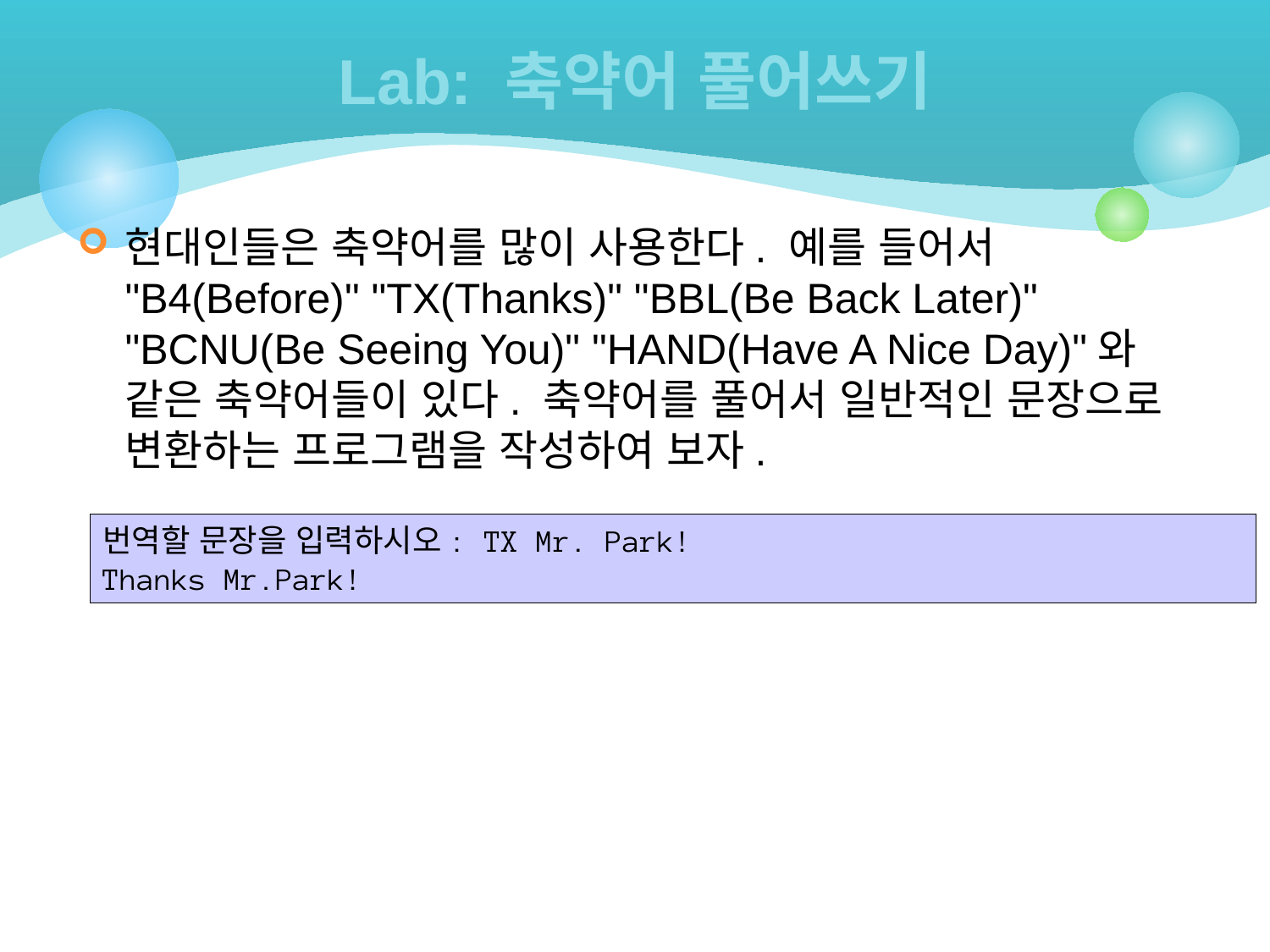

# Lab: 축약어 풀어쓰기
현대인들은 축약어를 많이 사용한다. 예를 들어서 "B4(Before)" "TX(Thanks)" "BBL(Be Back Later)" "BCNU(Be Seeing You)" "HAND(Have A Nice Day)"와 같은 축약어들이 있다. 축약어를 풀어서 일반적인 문장으로 변환하는 프로그램을 작성하여 보자.
번역할 문장을 입력하시오: TX Mr. Park!
Thanks Mr.Park!